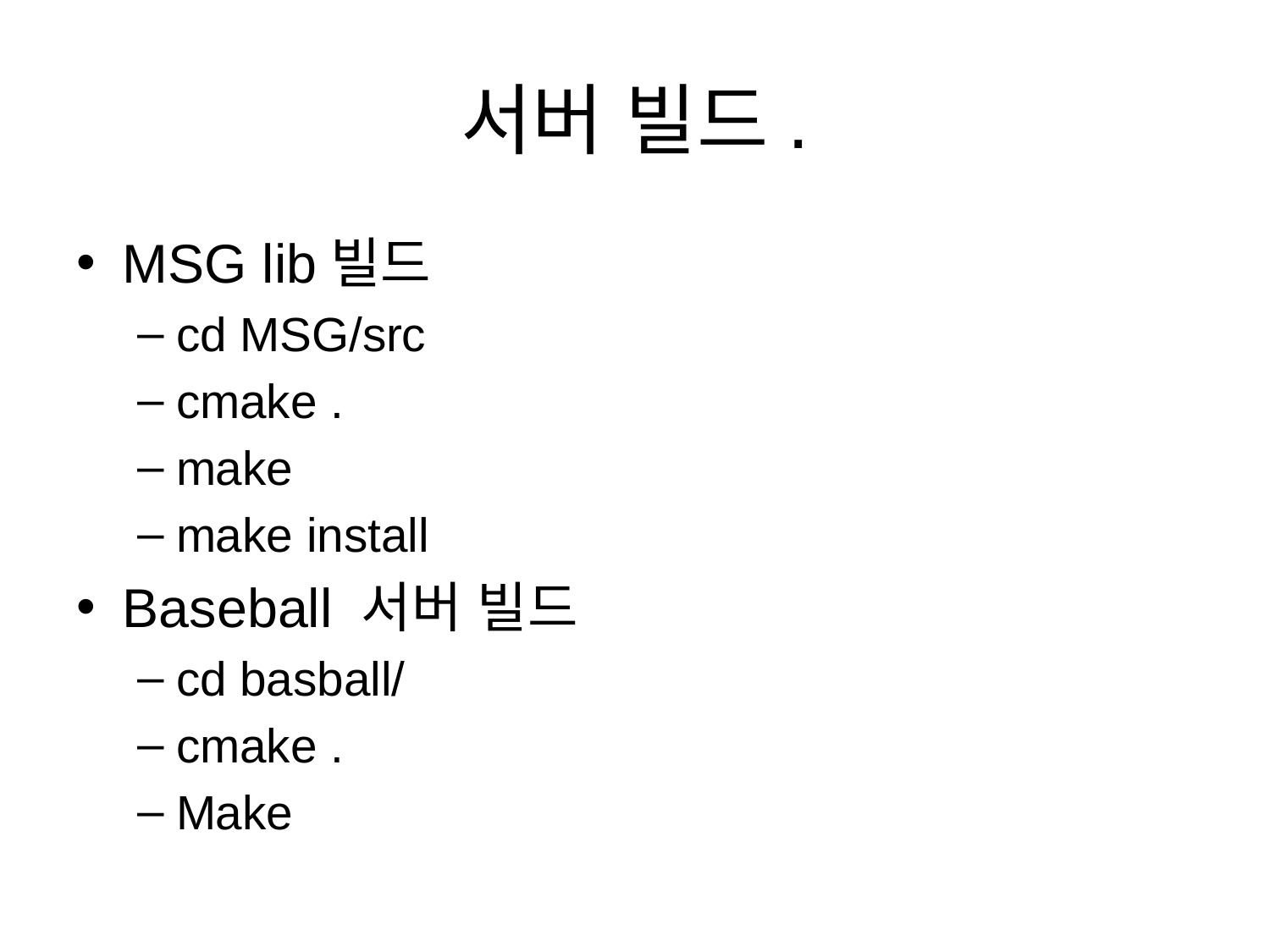

# 서버 빌드.
MSG lib빌드
cd MSG/src
cmake .
make
make install
Baseball 서버 빌드
cd basball/
cmake .
Make